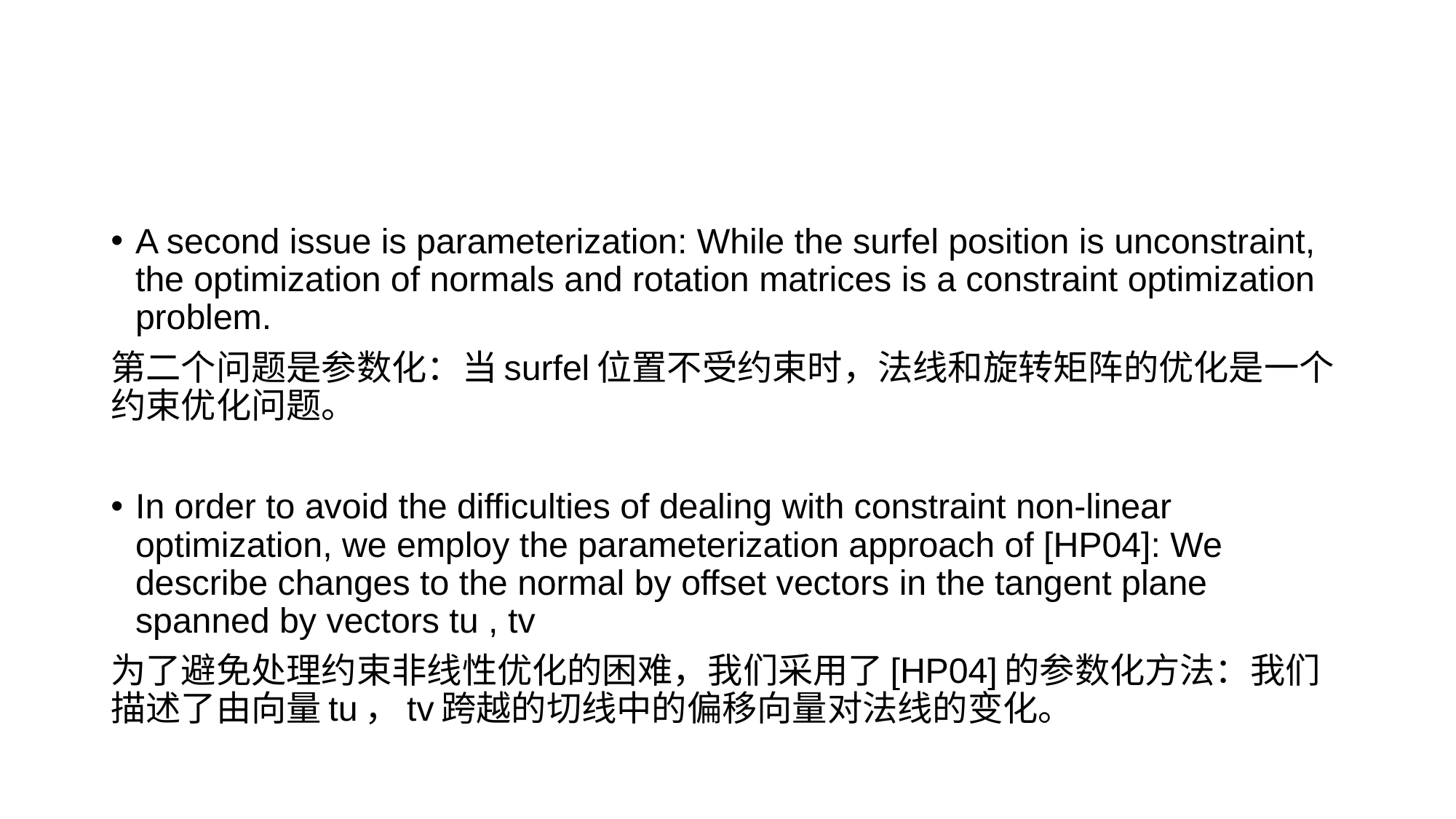

#
A second issue is parameterization: While the surfel position is unconstraint, the optimization of normals and rotation matrices is a constraint optimization problem.
第二个问题是参数化：当surfel位置不受约束时，法线和旋转矩阵的优化是一个约束优化问题。

In order to avoid the difficulties of dealing with constraint non-linear optimization, we employ the parameterization approach of [HP04]: We describe changes to the normal by offset vectors in the tangent plane spanned by vectors tu , tv
为了避免处理约束非线性优化的困难，我们采用了[HP04]的参数化方法：我们描述了由向量tu，tv跨越的切线中的偏移向量对法线的变化。